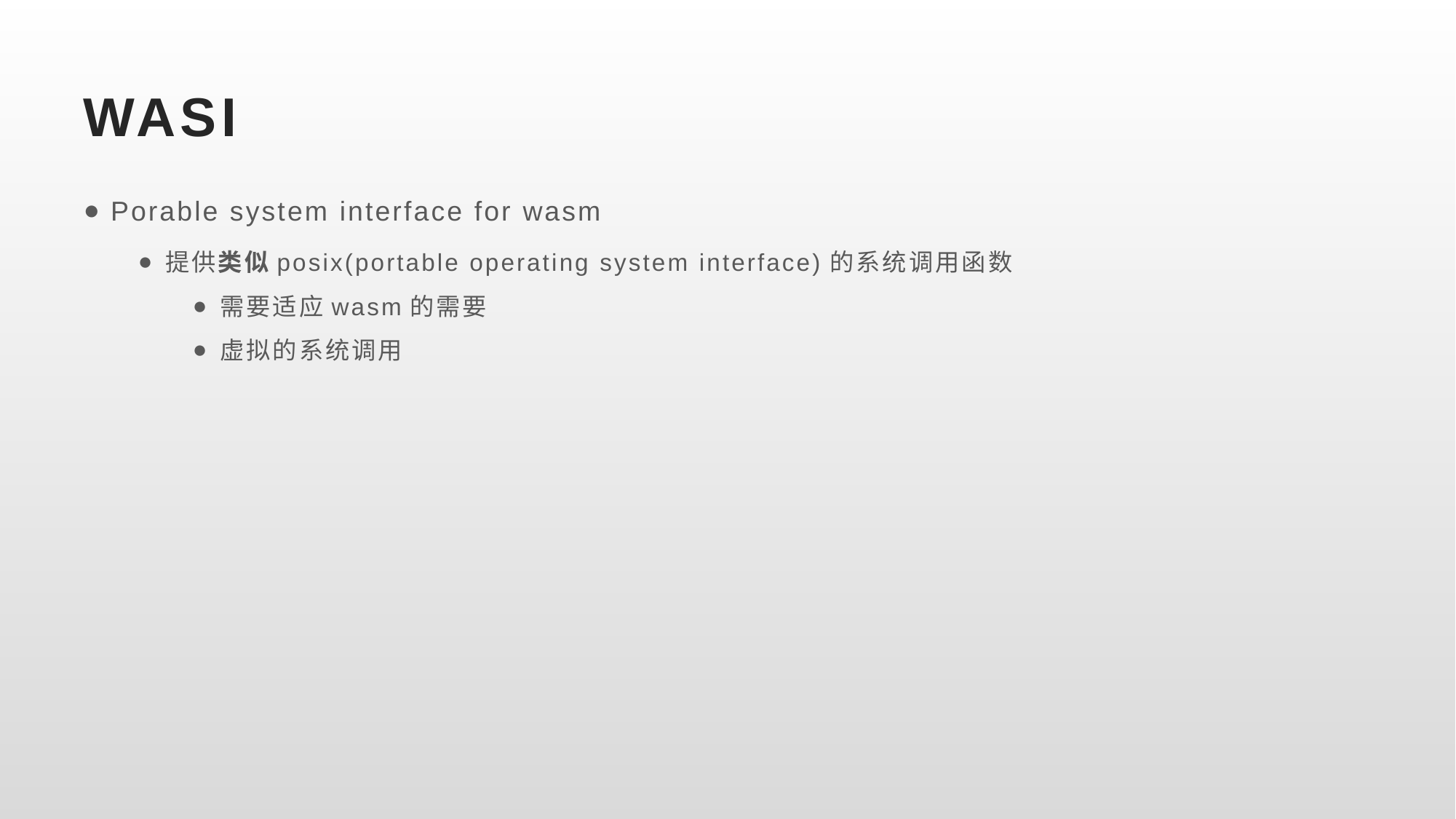

# WASI
Porable system interface for wasm
提供类似posix(portable operating system interface)的系统调用函数
需要适应wasm的需要
虚拟的系统调用